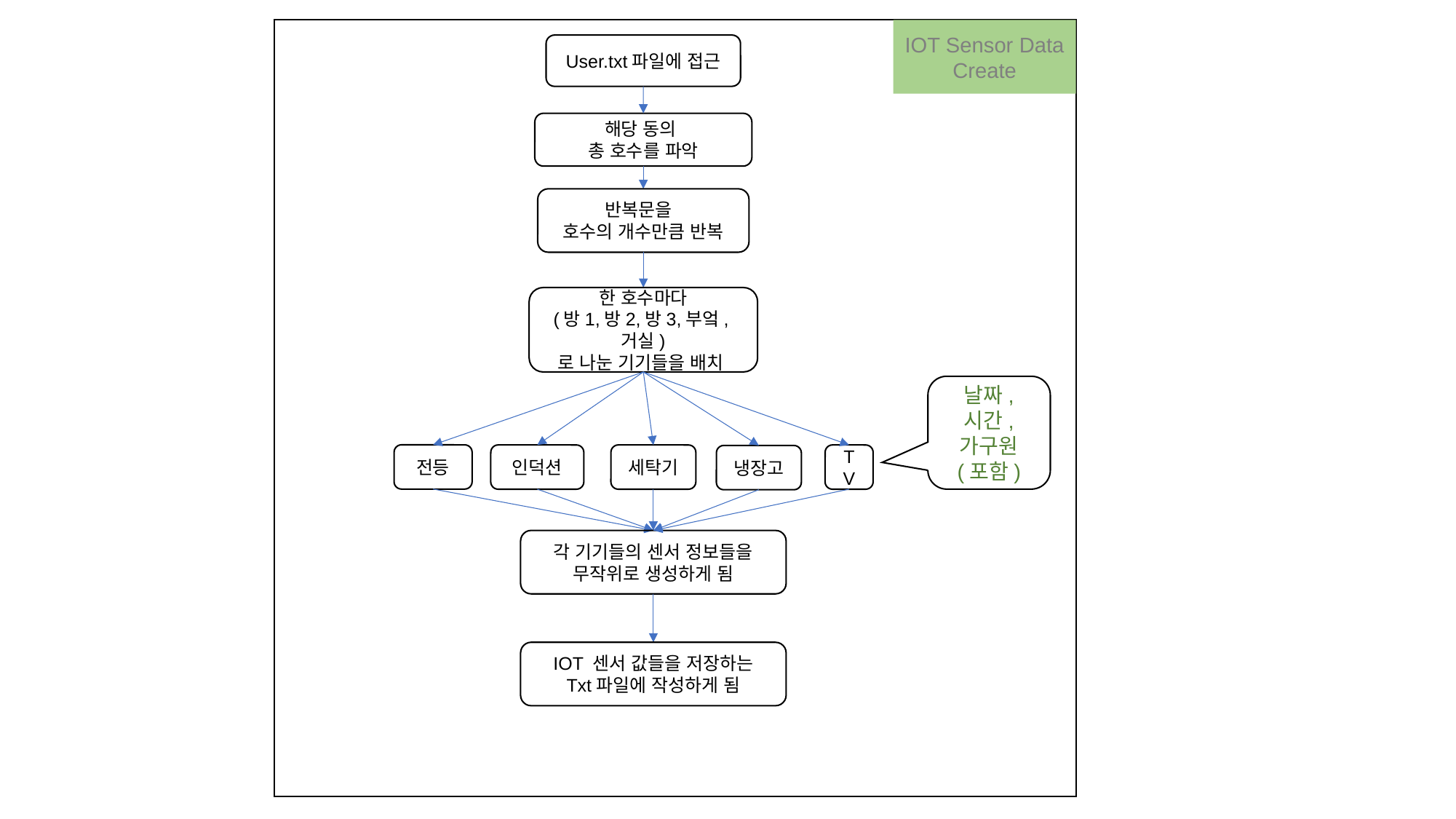

IOT Sensor Data
Create
User.txt파일에 접근
해당 동의
총 호수를 파악
반복문을
호수의 개수만큼 반복
한 호수마다
(방1,방2,방3,부엌,거실)
로 나눈 기기들을 배치
날짜,
시간,
가구원
(포함)
전등
인덕션
세탁기
TV
냉장고
각 기기들의 센서 정보들을 무작위로 생성하게 됨
IOT 센서 값들을 저장하는
Txt파일에 작성하게 됨